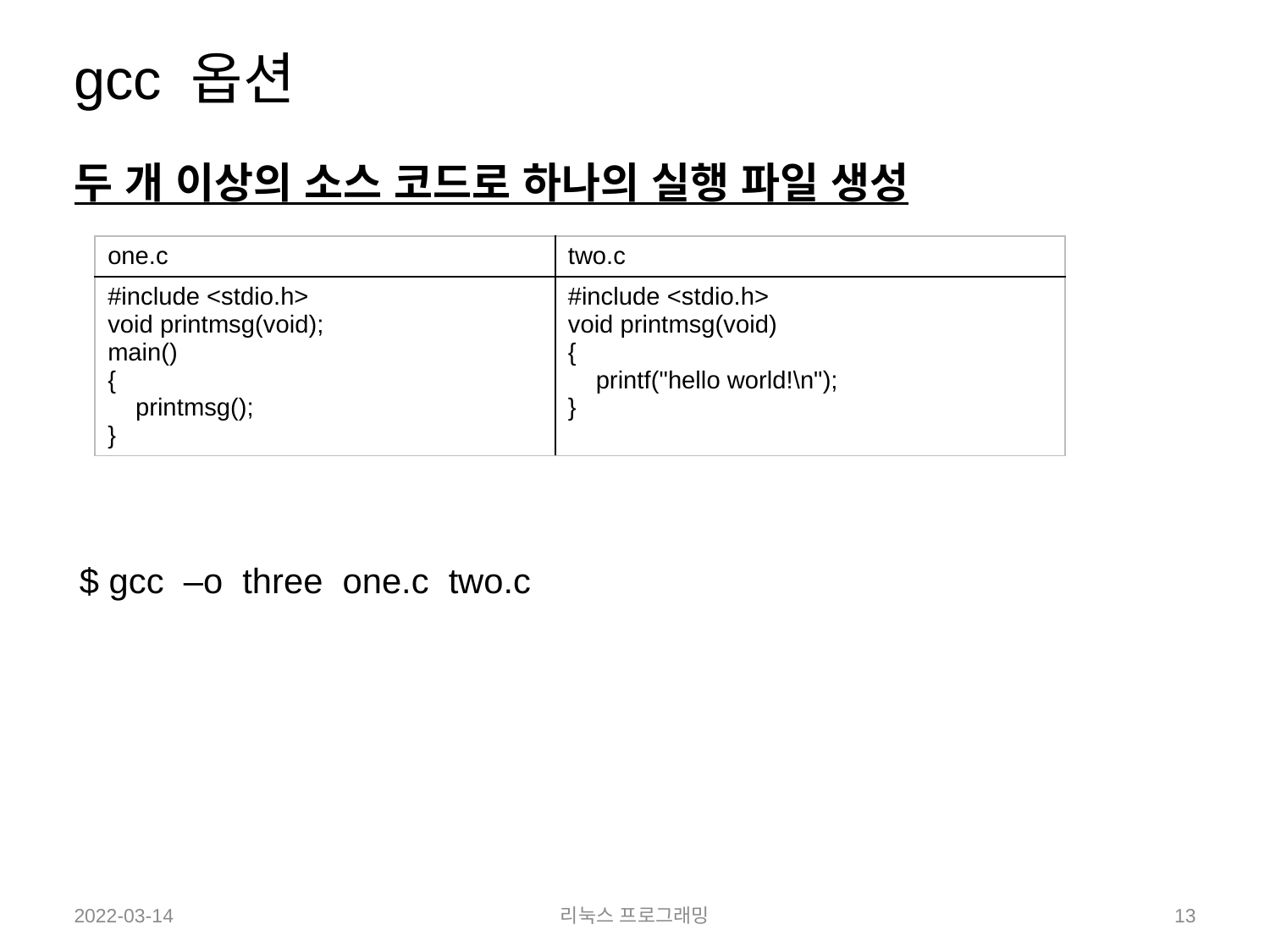

# gcc 옵션
두 개 이상의 소스 코드로 하나의 실행 파일 생성

$ gcc  –o  three  one.c  two.c

| one.c | two.c |
| --- | --- |
| #include <stdio.h> void printmsg(void); main() { printmsg(); } | #include <stdio.h> void printmsg(void) { printf("hello world!\n"); } |
2022-03-14
리눅스 프로그래밍
13